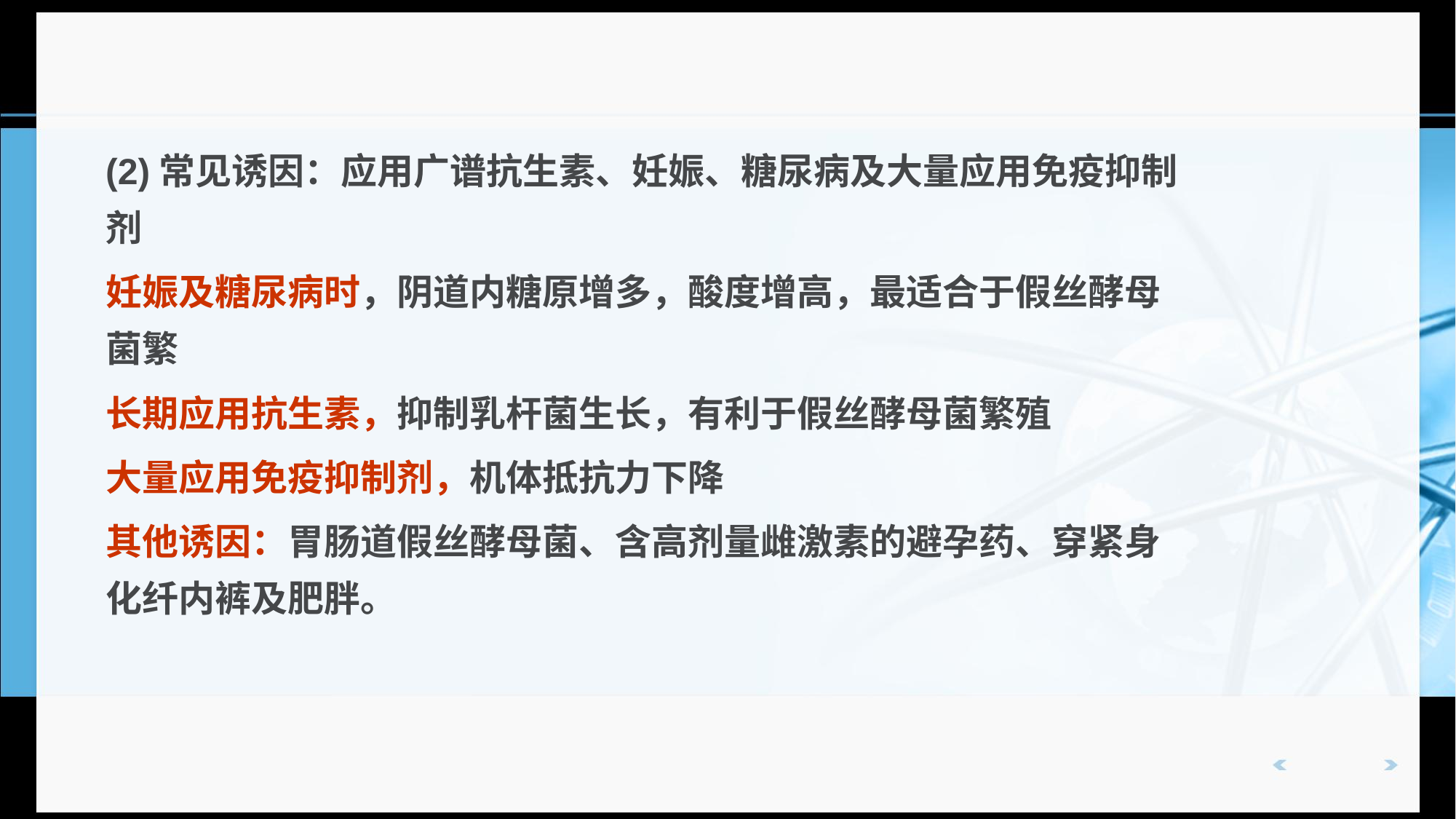

(2)常见诱因：应用广谱抗生素、妊娠、糖尿病及大量应用免疫抑制剂
妊娠及糖尿病时，阴道内糖原增多，酸度增高，最适合于假丝酵母菌繁
长期应用抗生素，抑制乳杆菌生长，有利于假丝酵母菌繁殖
大量应用免疫抑制剂，机体抵抗力下降
其他诱因：胃肠道假丝酵母菌、含高剂量雌激素的避孕药、穿紧身化纤内裤及肥胖。